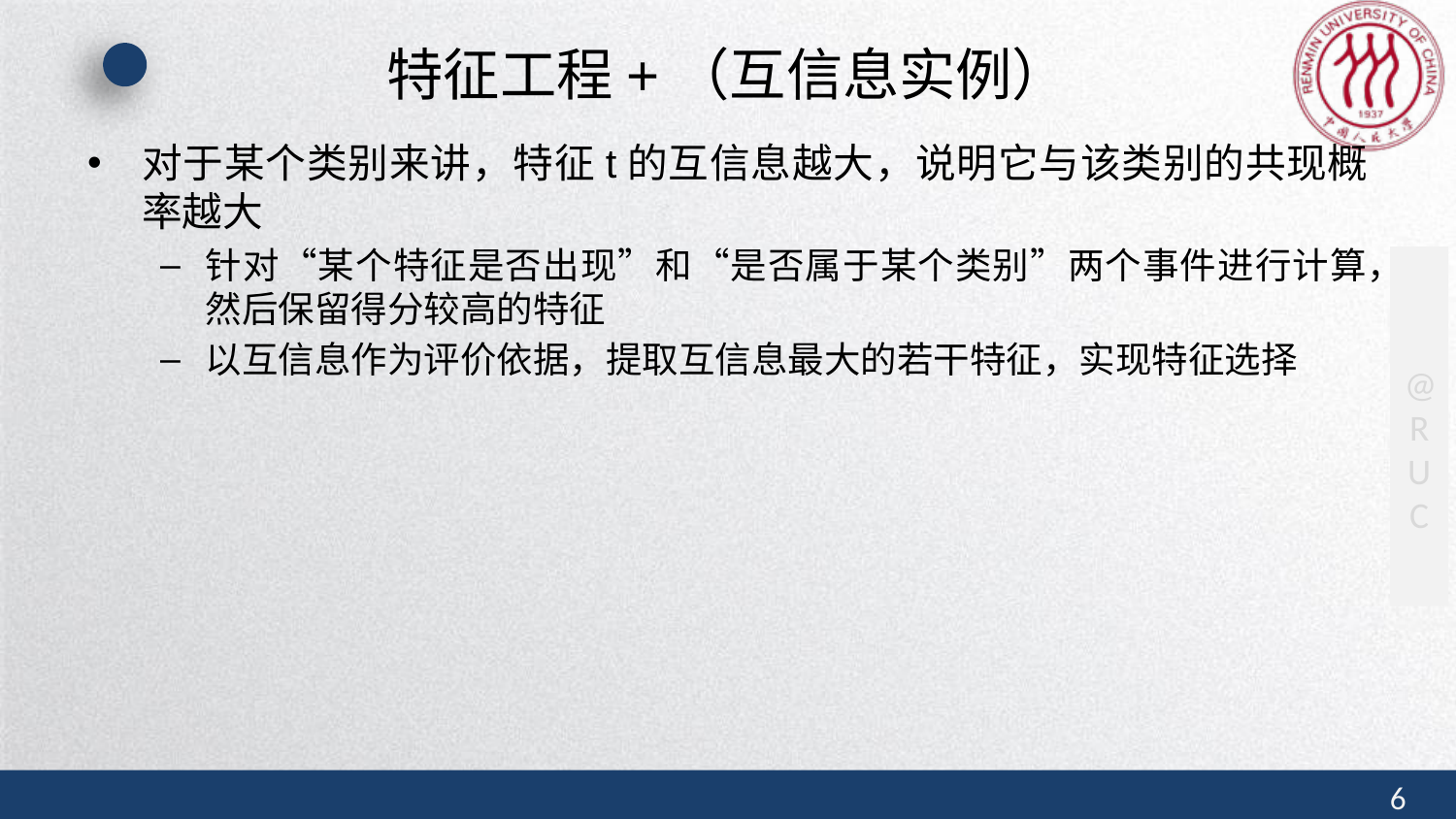

# 特征工程+（互信息实例）
对于某个类别来讲，特征t的互信息越大，说明它与该类别的共现概率越大
针对“某个特征是否出现”和“是否属于某个类别”两个事件进行计算，然后保留得分较高的特征
以互信息作为评价依据，提取互信息最大的若干特征，实现特征选择